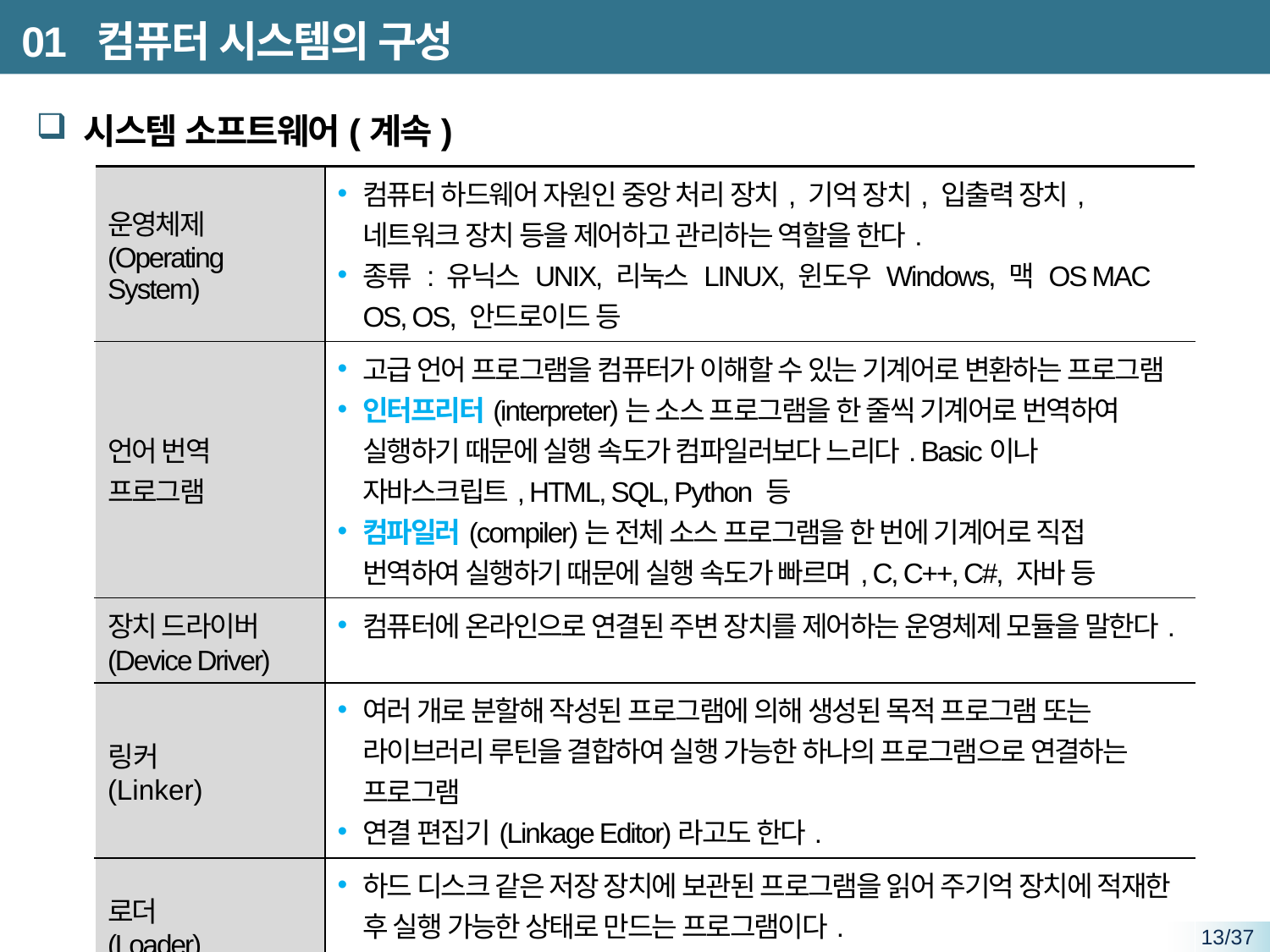

# 01  컴퓨터 시스템의 구성
시스템 소프트웨어(계속)
| 운영체제 (Operating System) | 컴퓨터 하드웨어 자원인 중앙 처리 장치, 기억 장치, 입출력 장치, 네트워크 장치 등을 제어하고 관리하는 역할을 한다. 종류 : 유닉스 UNIX, 리눅스 LINUX, 윈도우 Windows, 맥 OS MAC OS, OS, 안드로이드 등 |
| --- | --- |
| 언어 번역 프로그램 | 고급 언어 프로그램을 컴퓨터가 이해할 수 있는 기계어로 변환하는 프로그램 인터프리터(interpreter)는 소스 프로그램을 한 줄씩 기계어로 번역하여 실행하기 때문에 실행 속도가 컴파일러보다 느리다. Basic이나 자바스크립트, HTML, SQL, Python 등 컴파일러(compiler)는 전체 소스 프로그램을 한 번에 기계어로 직접 번역하여 실행하기 때문에 실행 속도가 빠르며, C, C++, C#, 자바 등 |
| 장치 드라이버 (Device Driver) | 컴퓨터에 온라인으로 연결된 주변 장치를 제어하는 운영체제 모듈을 말한다. |
| 링커 (Linker) | 여러 개로 분할해 작성된 프로그램에 의해 생성된 목적 프로그램 또는 라이브러리 루틴을 결합하여 실행 가능한 하나의 프로그램으로 연결하는 프로그램 연결 편집기(Linkage Editor)라고도 한다. |
| 로더 (Loader) | 하드 디스크 같은 저장 장치에 보관된 프로그램을 읽어 주기억 장치에 적재한 후 실행 가능한 상태로 만드는 프로그램이다. 로더는 할당, 연결, 재배치, 적재 기능을 수행한다. |